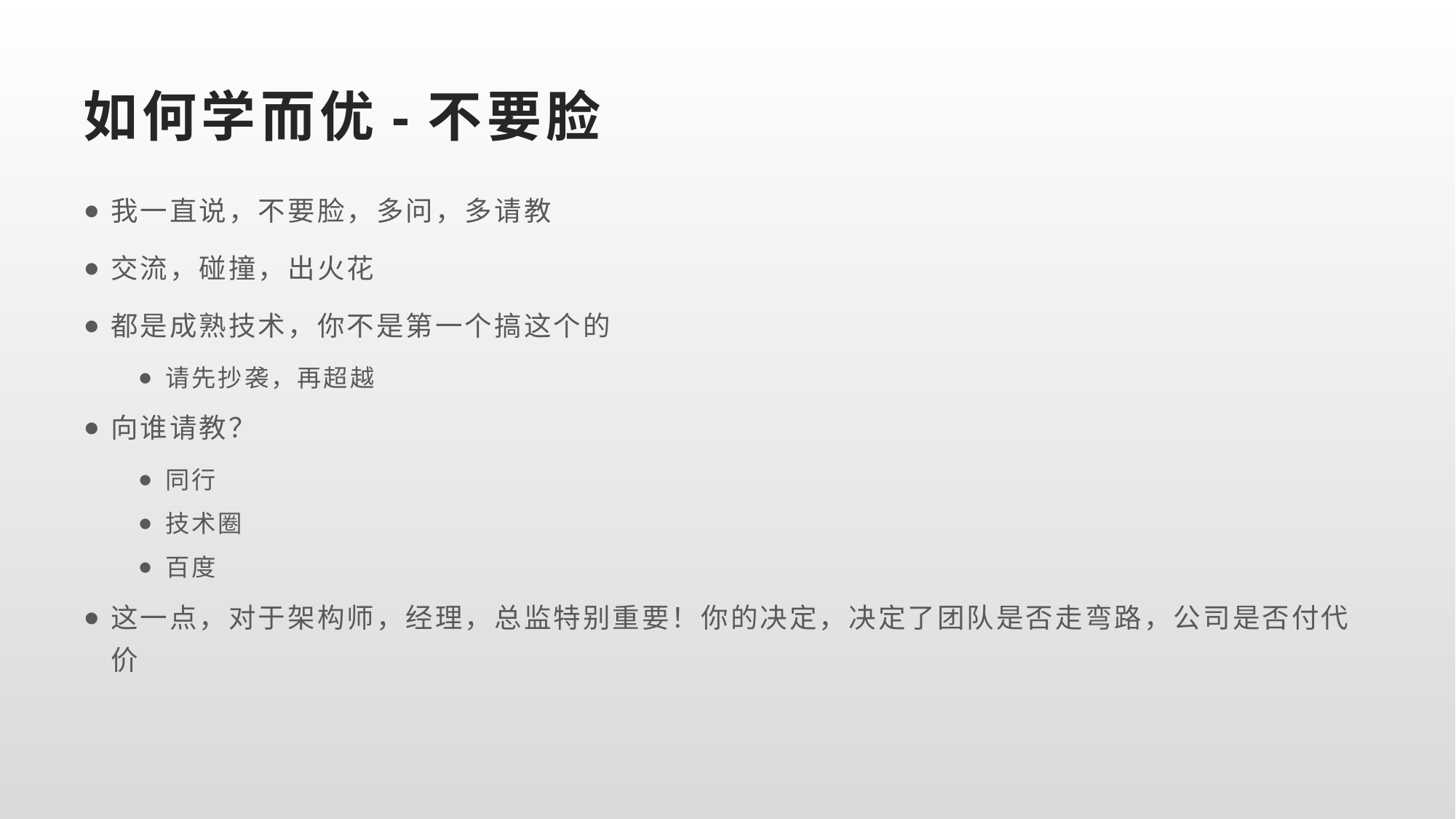

# 如何学而优-不要脸
我一直说，不要脸，多问，多请教
交流，碰撞，出火花
都是成熟技术，你不是第一个搞这个的
请先抄袭，再超越
向谁请教？
同行
技术圈
百度
这一点，对于架构师，经理，总监特别重要！你的决定，决定了团队是否走弯路，公司是否付代价